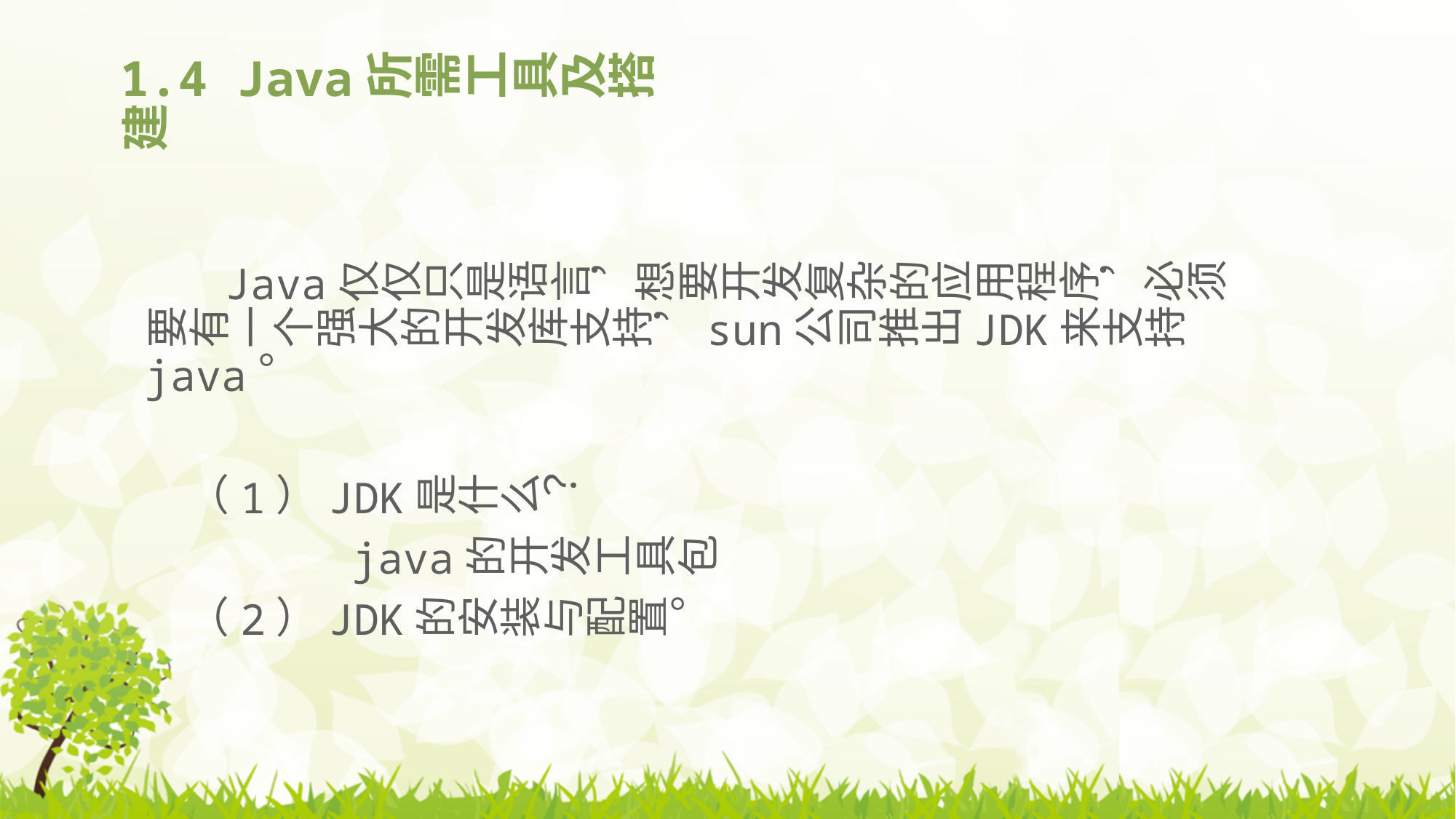

# 1.4 Java所需工具及搭建
   Java仅仅只是语言，想要开发复杂的应用程序，必须要有一个强大的开发库支持，sun公司推出JDK来支持java。

   （1）JDK是什么？
        java的开发工具包
   （2）JDK的安装与配置。